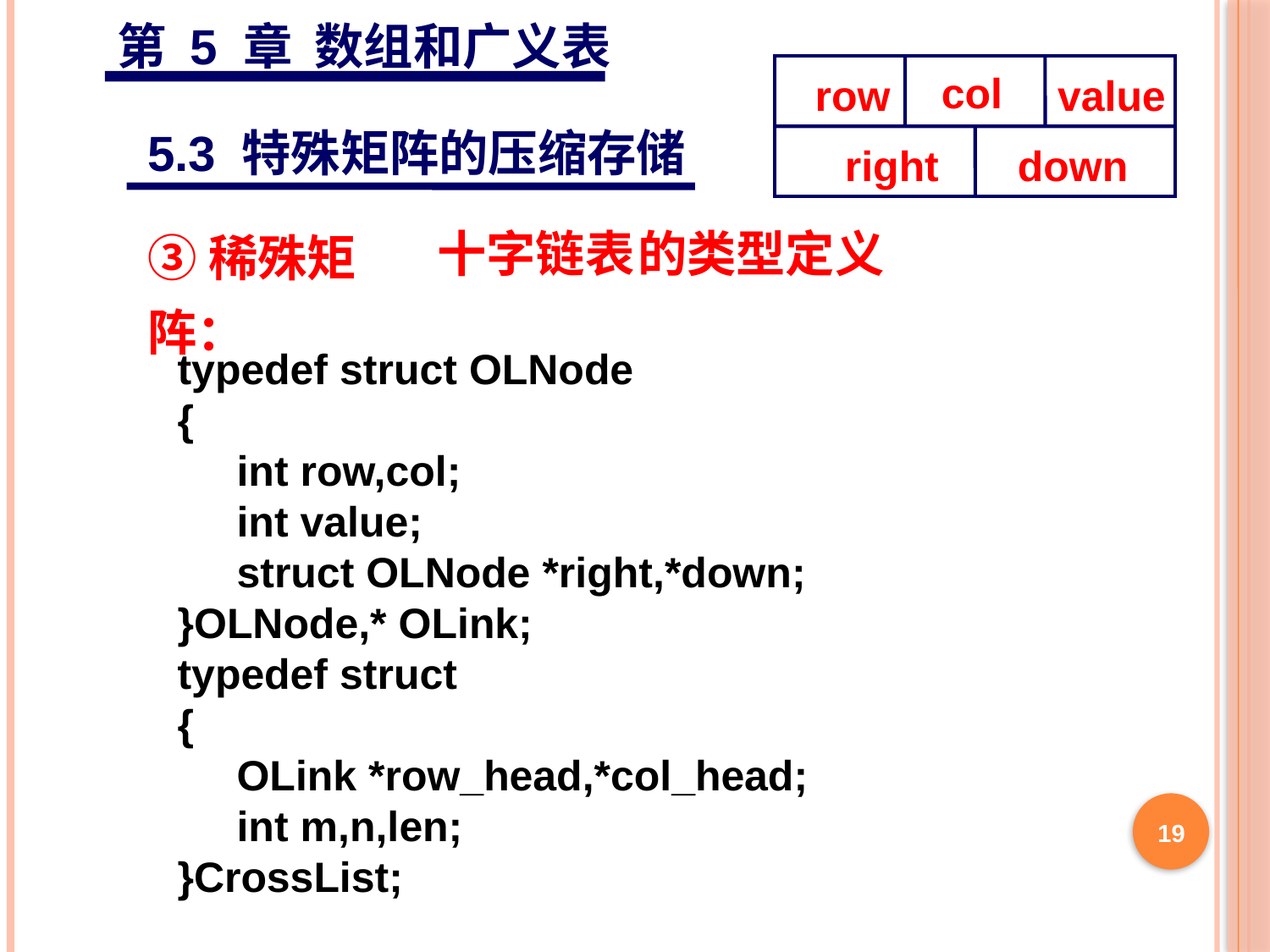

第 5 章  数组和广义表

col
row
value
right
down

5.3 特殊矩阵的压缩存储

③稀殊矩阵：
十字链表
的类型定义
typedef struct OLNode
{
     int row,col;
     int value;
     struct OLNode *right,*down;
}OLNode,* OLink;
typedef struct
{
     OLink *row_head,*col_head;
     int m,n,len;
}CrossList;
19